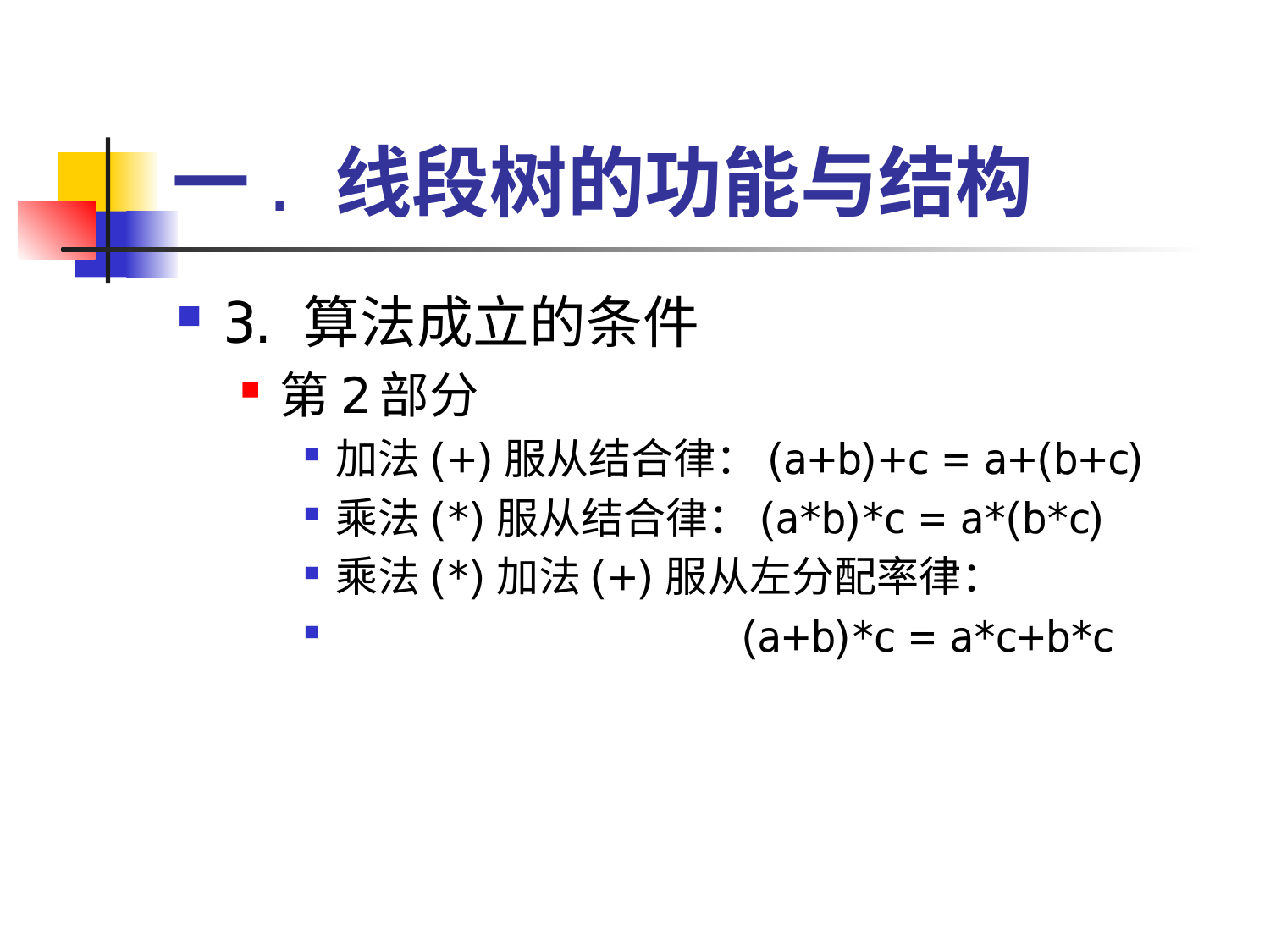

# 一. 线段树的功能与结构
3. 算法成立的条件
第2部分
加法(+)服从结合律：(a+b)+c = a+(b+c)
乘法(*)服从结合律：(a*b)*c = a*(b*c)
乘法(*)加法(+)服从左分配率律：
                               (a+b)*c = a*c+b*c